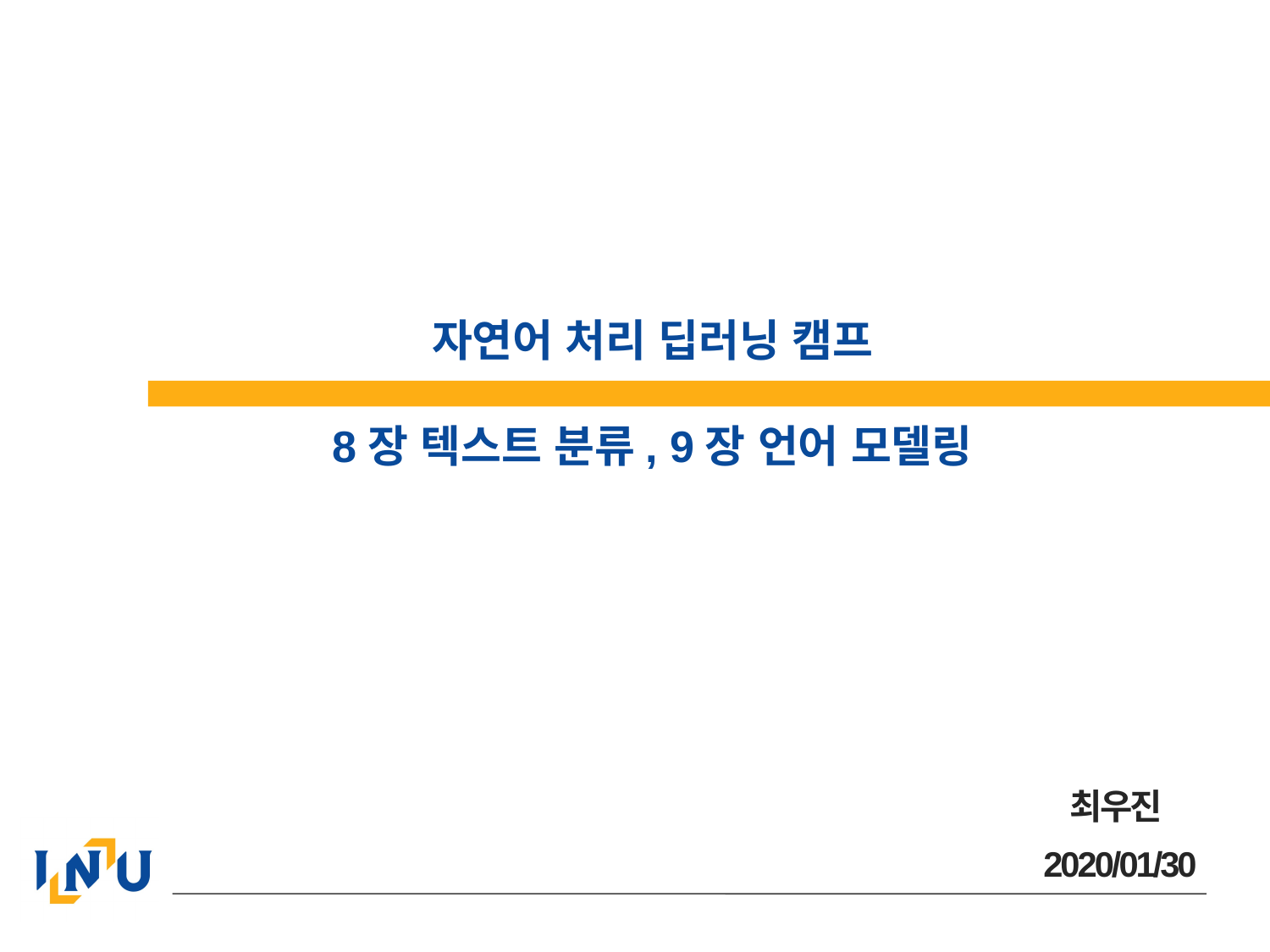

# 자연어 처리 딥러닝 캠프 8장 텍스트 분류, 9장 언어 모델링
최우진
2020/01/30